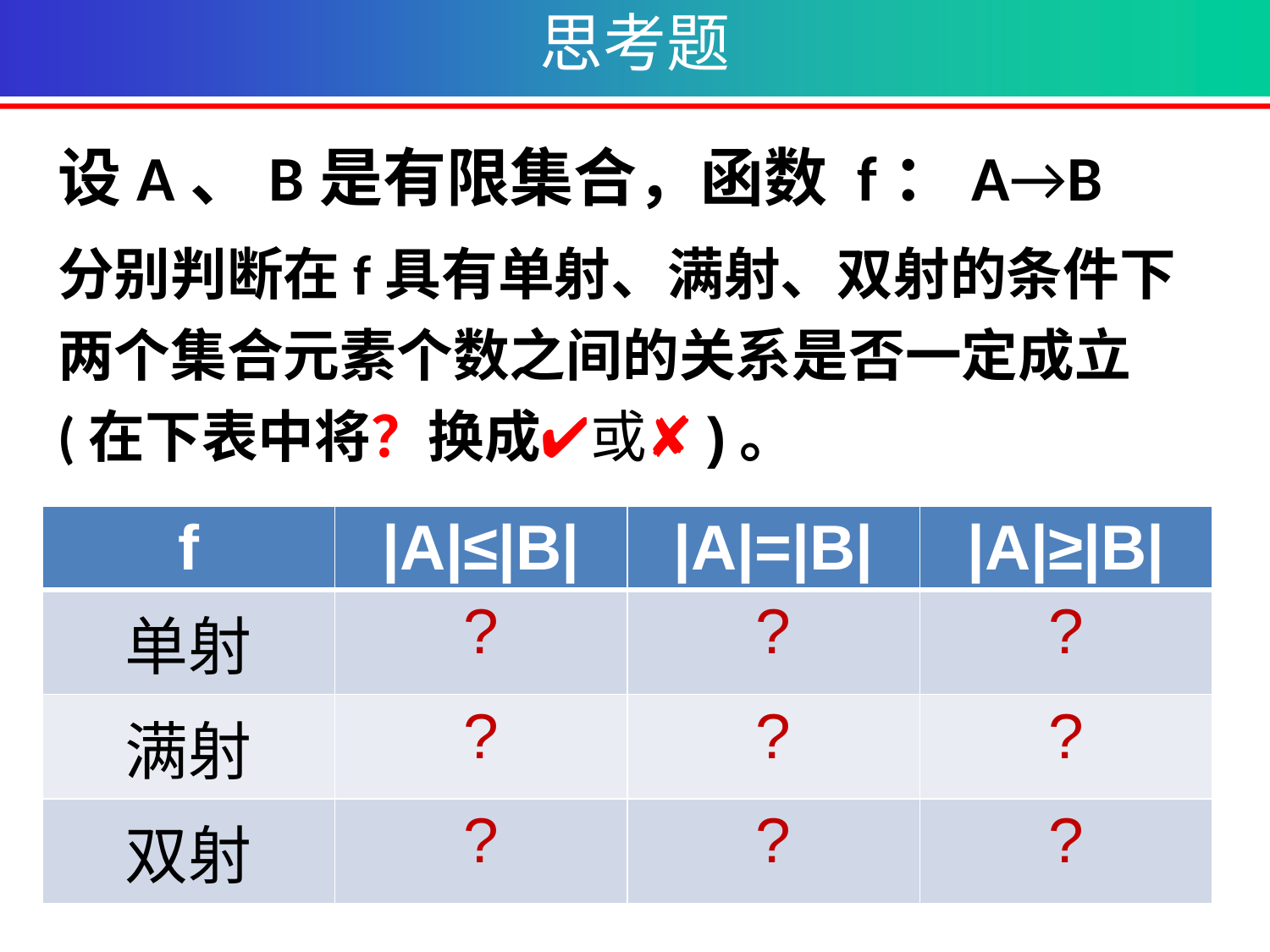

思考题
设A、B是有限集合，函数 f：A→B
分别判断在f具有单射、满射、双射的条件下两个集合元素个数之间的关系是否一定成立
(在下表中将？换成✔或✘)。

| f | |A|≤|B| | |A|=|B| | |A|≥|B| |
| --- | --- | --- | --- |
| 单射 | ? | ? | ? |
| 满射 | ? | ? | ? |
| 双射 | ? | ? | ? |